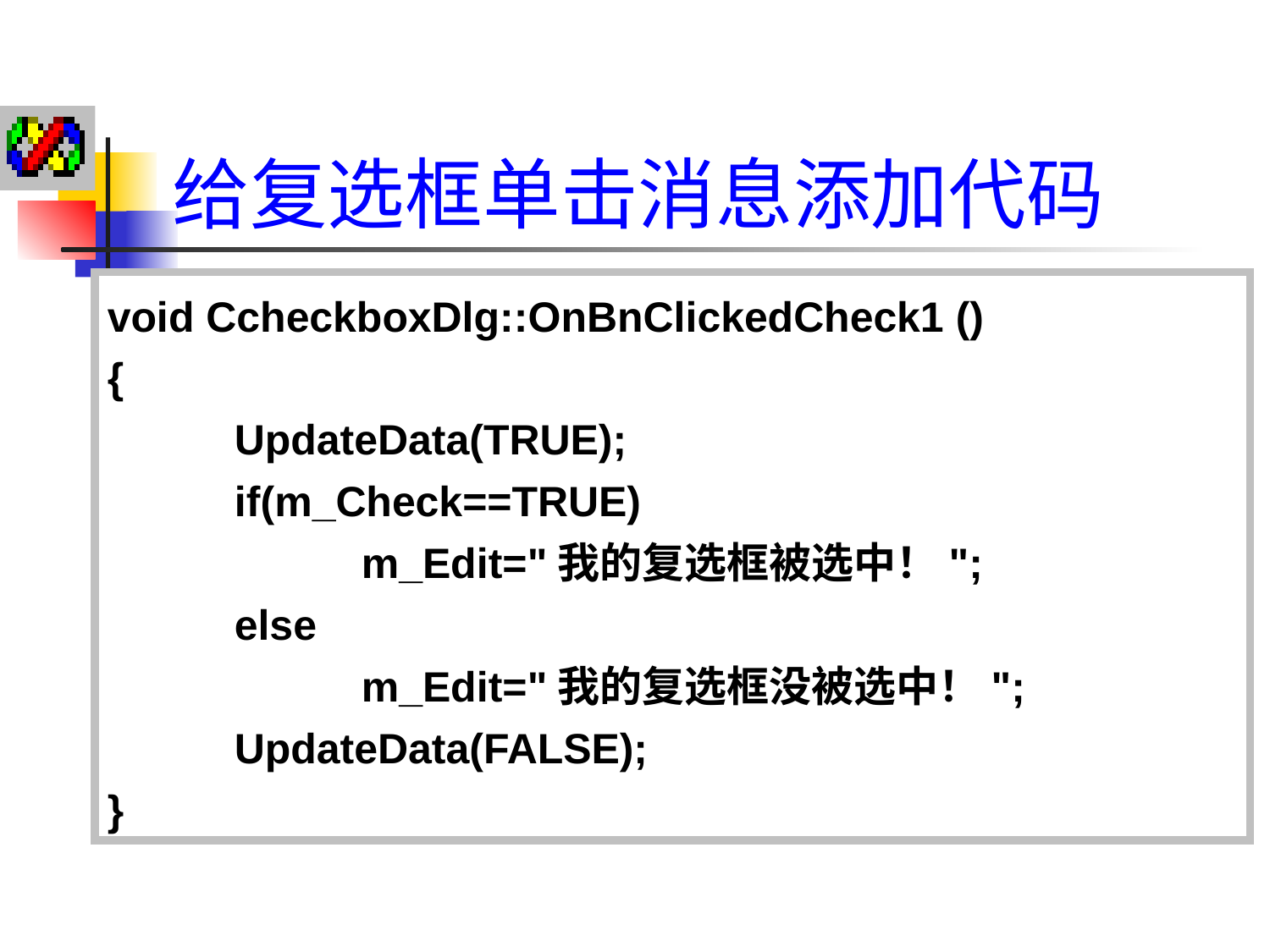

给复选框单击消息添加代码
void CcheckboxDlg::OnBnClickedCheck1 ()
{
	UpdateData(TRUE);
	if(m_Check==TRUE)
		m_Edit="我的复选框被选中！";
	else
		m_Edit="我的复选框没被选中！";
	UpdateData(FALSE);
}